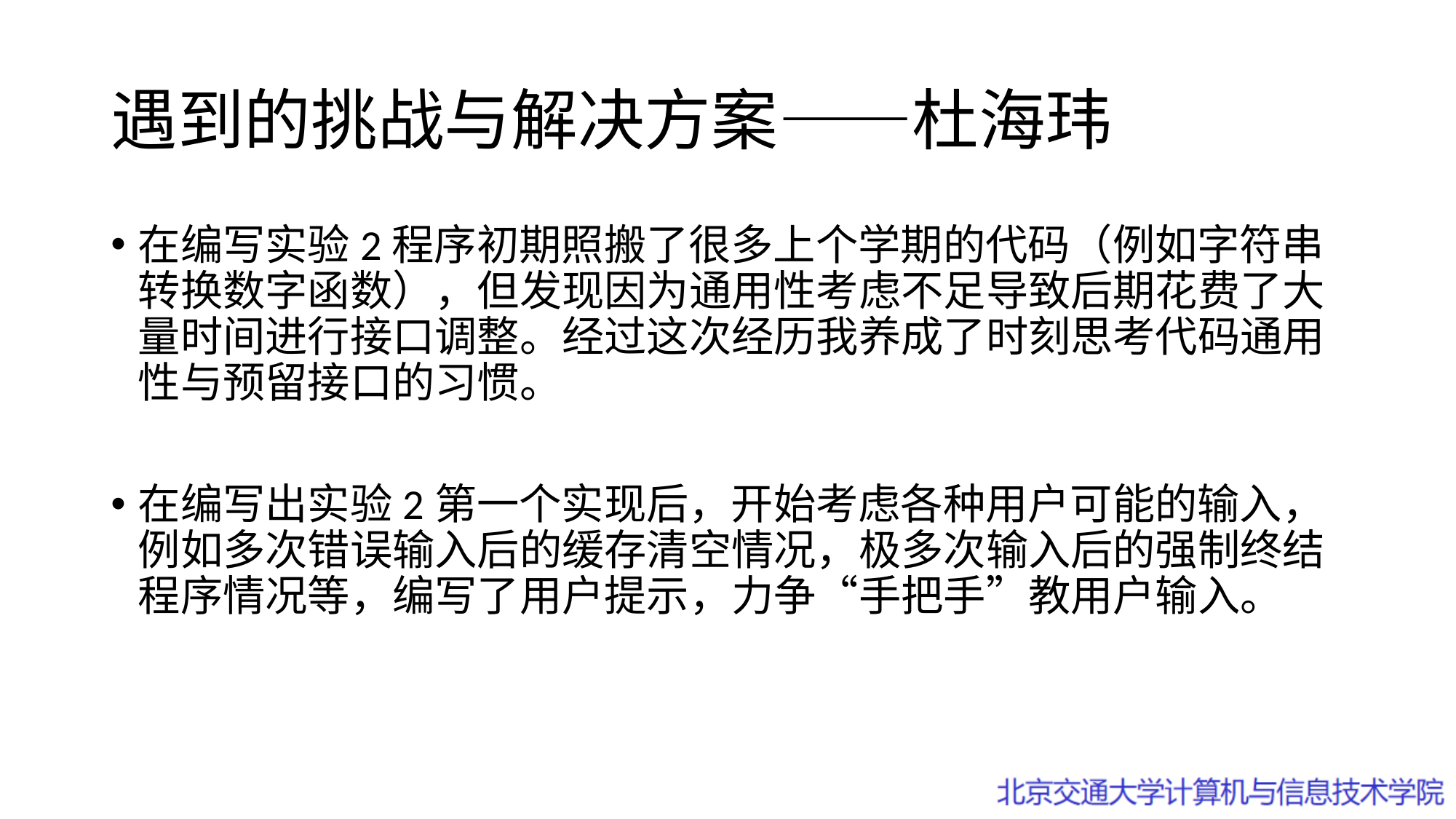

# 遇到的挑战与解决方案——杜海玮
在编写实验2程序初期照搬了很多上个学期的代码（例如字符串转换数字函数），但发现因为通用性考虑不足导致后期花费了大量时间进行接口调整。经过这次经历我养成了时刻思考代码通用性与预留接口的习惯。

在编写出实验2第一个实现后，开始考虑各种用户可能的输入，例如多次错误输入后的缓存清空情况，极多次输入后的强制终结程序情况等，编写了用户提示，力争“手把手”教用户输入。